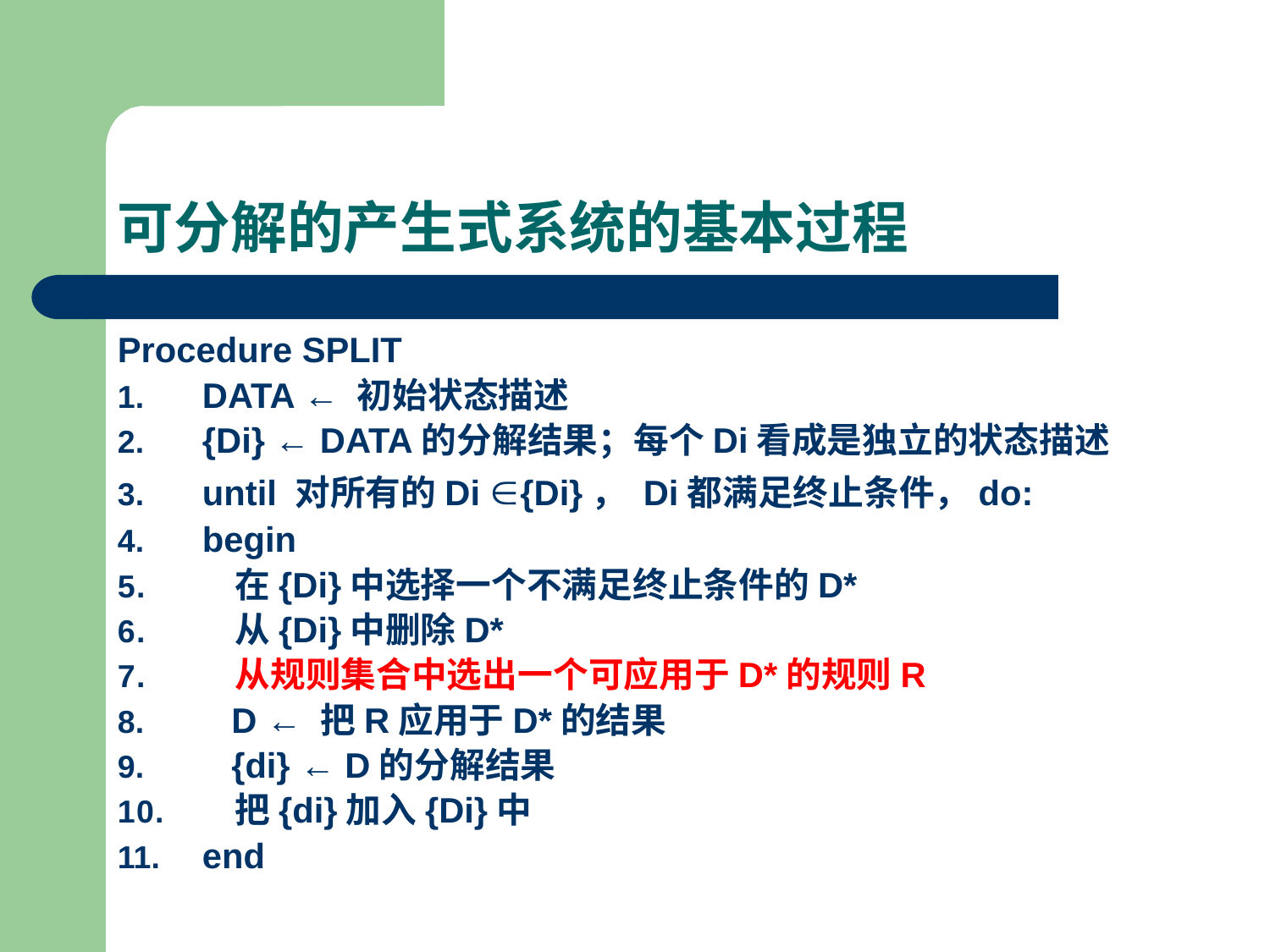

# 可分解的产生式系统的基本过程
Procedure SPLIT
DATA ← 初始状态描述
{Di} ← DATA的分解结果；每个Di看成是独立的状态描述
until 对所有的Di ∈{Di}， Di都满足终止条件，do:
begin
   在{Di}中选择一个不满足终止条件的D*
   从{Di}中删除D*
   从规则集合中选出一个可应用于D*的规则R
   D ← 把R应用于D*的结果
   {di} ← D的分解结果
   把{di}加入{Di}中
end
52